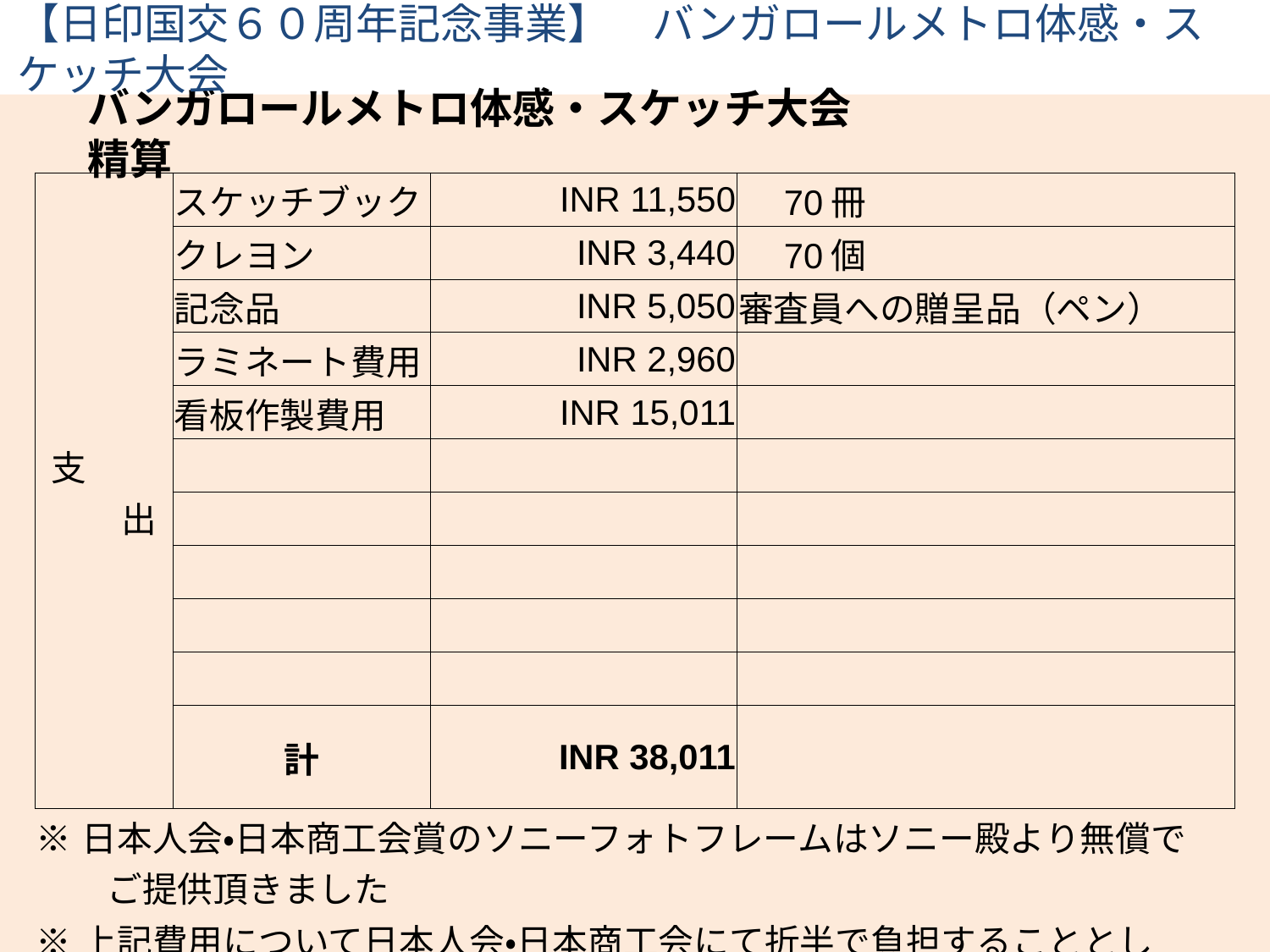

【日印国交６０周年記念事業】　バンガロールメトロ体感・スケッチ大会
バンガロールメトロ体感・スケッチ大会精算

| 支　　　　出 | スケッチブック | INR 11,550 | 70冊 |
| --- | --- | --- | --- |
|  | クレヨン | INR 3,440 | 70個 |
|  | 記念品 | INR 5,050 | 審査員への贈呈品（ペン） |
|  | ラミネート費用 | INR 2,960 |  |
|  | 看板作製費用 | INR 15,011 |  |
|  |  |  |  |
|  |  |  |  |
|  |  |  |  |
|  |  |  |  |
|  |  |  |  |
|  | 計 | INR 38,011 |  |
| ※日本人会・日本商工会賞のソニーフォトフレームはソニー殿より無償で 　　ご提供頂きました |  |  |  |
| ※上記費用について日本人会・日本商工会にて折半で負担することとし 　　6月27日の商工会役員会で承認されました |  |  |  |